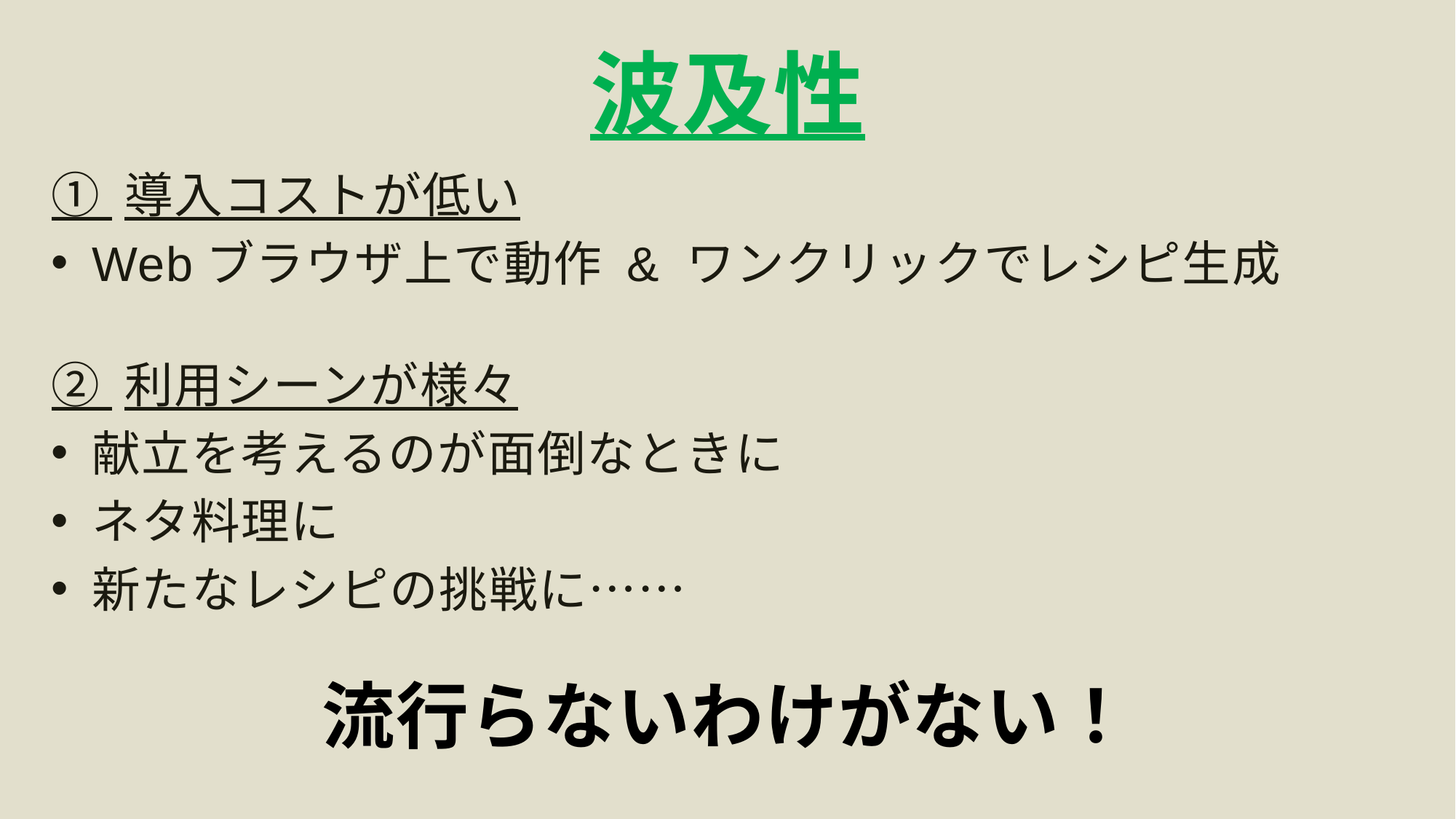

# 波及性
① 導入コストが低い
Webブラウザ上で動作 & ワンクリックでレシピ生成
② 利用シーンが様々
献立を考えるのが面倒なときに
ネタ料理に
新たなレシピの挑戦に……

流行らないわけがない！